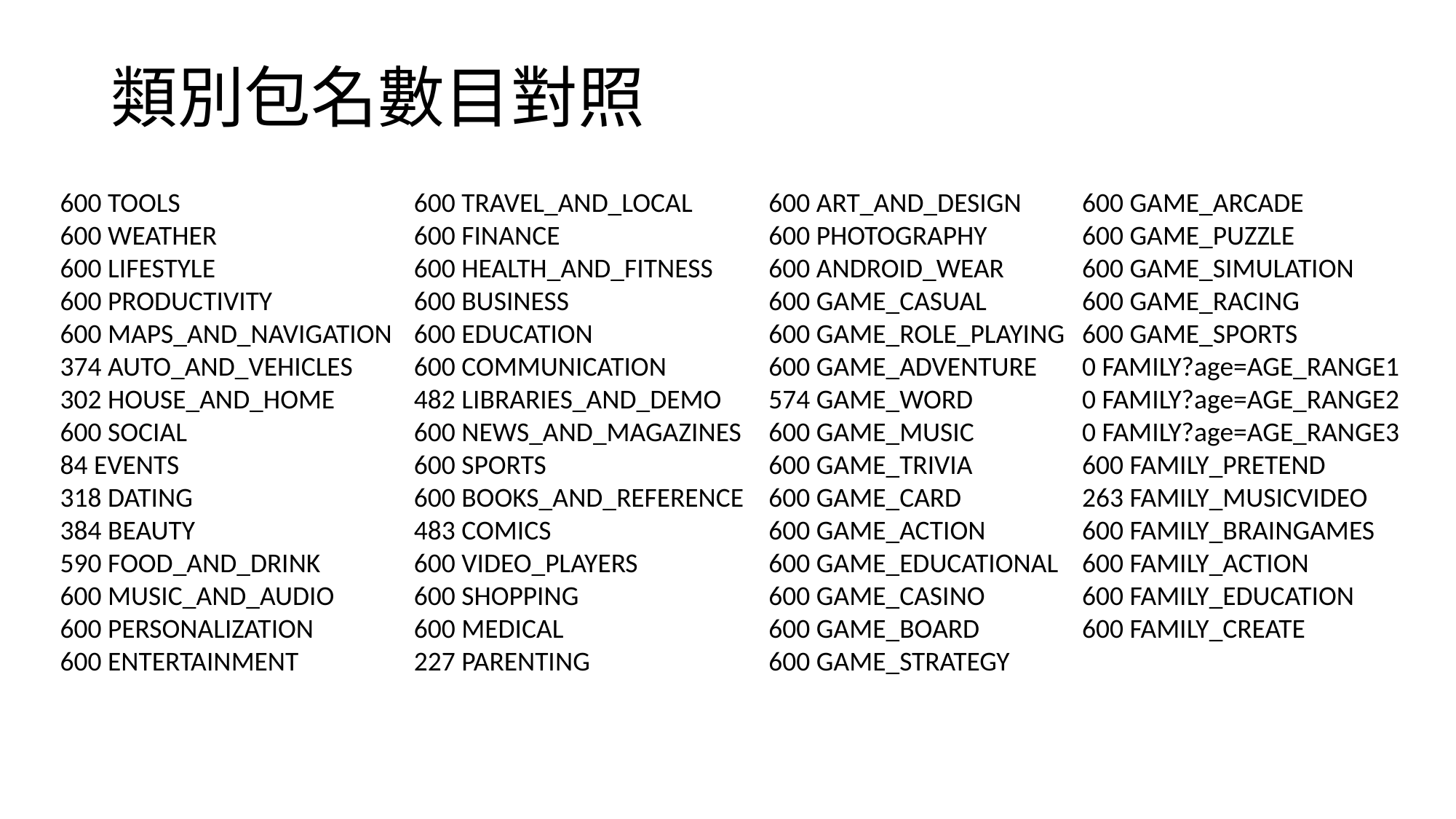

# 類別包名數目對照
600 GAME_ARCADE
600 GAME_PUZZLE
600 GAME_SIMULATION
600 GAME_RACING
600 GAME_SPORTS
0 FAMILY?age=AGE_RANGE1
0 FAMILY?age=AGE_RANGE2
0 FAMILY?age=AGE_RANGE3
600 FAMILY_PRETEND
263 FAMILY_MUSICVIDEO
600 FAMILY_BRAINGAMES
600 FAMILY_ACTION
600 FAMILY_EDUCATION
600 FAMILY_CREATE
600 ART_AND_DESIGN
600 PHOTOGRAPHY
600 ANDROID_WEAR
600 GAME_CASUAL
600 GAME_ROLE_PLAYING
600 GAME_ADVENTURE
574 GAME_WORD
600 GAME_MUSIC
600 GAME_TRIVIA
600 GAME_CARD
600 GAME_ACTION
600 GAME_EDUCATIONAL
600 GAME_CASINO
600 GAME_BOARD
600 GAME_STRATEGY
600 TRAVEL_AND_LOCAL
600 FINANCE
600 HEALTH_AND_FITNESS
600 BUSINESS
600 EDUCATION
600 COMMUNICATION
482 LIBRARIES_AND_DEMO
600 NEWS_AND_MAGAZINES
600 SPORTS
600 BOOKS_AND_REFERENCE
483 COMICS
600 VIDEO_PLAYERS
600 SHOPPING
600 MEDICAL
227 PARENTING
600 TOOLS
600 WEATHER
600 LIFESTYLE
600 PRODUCTIVITY
600 MAPS_AND_NAVIGATION
374 AUTO_AND_VEHICLES
302 HOUSE_AND_HOME
600 SOCIAL
84 EVENTS
318 DATING
384 BEAUTY
590 FOOD_AND_DRINK
600 MUSIC_AND_AUDIO
600 PERSONALIZATION
600 ENTERTAINMENT